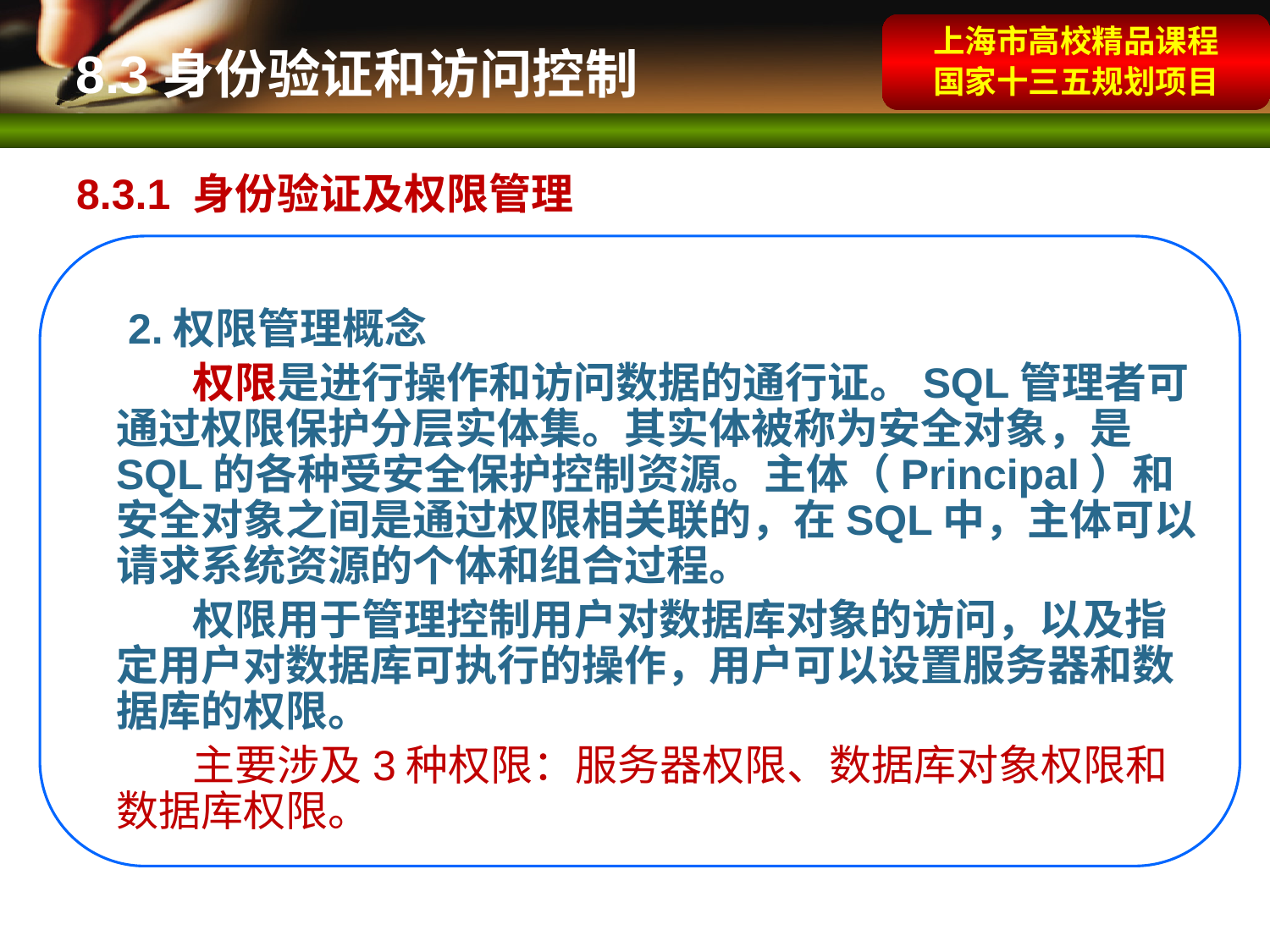

上海市高校精品课程
国家十三五规划项目
8.3身份验证和访问控制
  8.3.1 身份验证及权限管理

 2.权限管理概念
       权限是进行操作和访问数据的通行证。SQL管理者可通过权限保护分层实体集。其实体被称为安全对象，是SQL的各种受安全保护控制资源。主体（Principal）和安全对象之间是通过权限相关联的，在SQL中，主体可以请求系统资源的个体和组合过程。
       权限用于管理控制用户对数据库对象的访问，以及指定用户对数据库可执行的操作，用户可以设置服务器和数据库的权限。
       主要涉及3种权限：服务器权限、数据库对象权限和数据库权限。